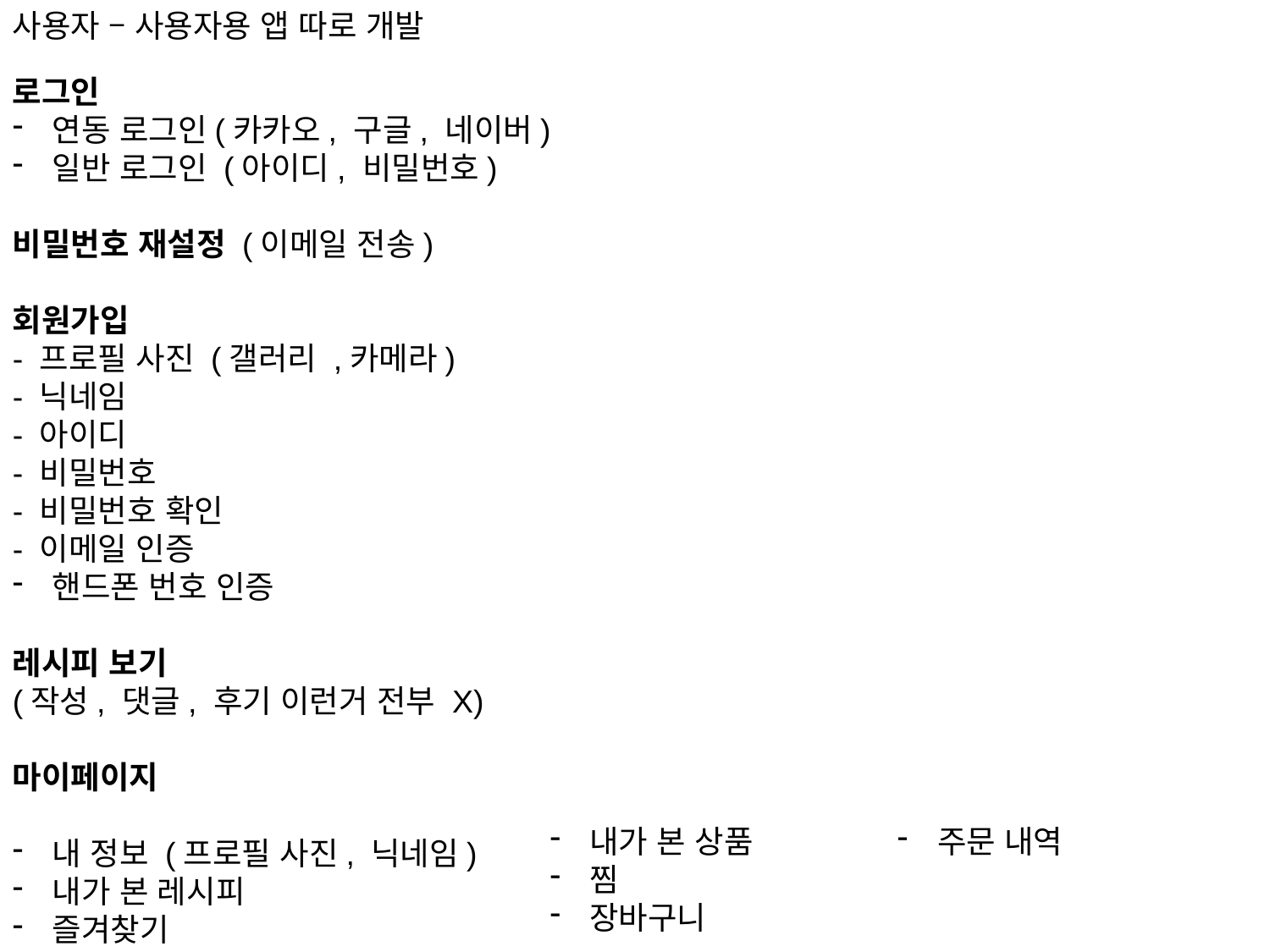

사용자 – 사용자용 앱 따로 개발
로그인
연동 로그인(카카오, 구글, 네이버)
일반 로그인 (아이디, 비밀번호)

비밀번호 재설정 (이메일 전송)

회원가입
- 프로필 사진 (갤러리 ,카메라)
- 닉네임
- 아이디
- 비밀번호
- 비밀번호 확인
- 이메일 인증
핸드폰 번호 인증

레시피 보기
(작성, 댓글, 후기 이런거 전부 X)

마이페이지

내 정보 (프로필 사진, 닉네임)
내가 본 레시피
즐겨찾기
내가 본 상품
찜
장바구니
주문 내역